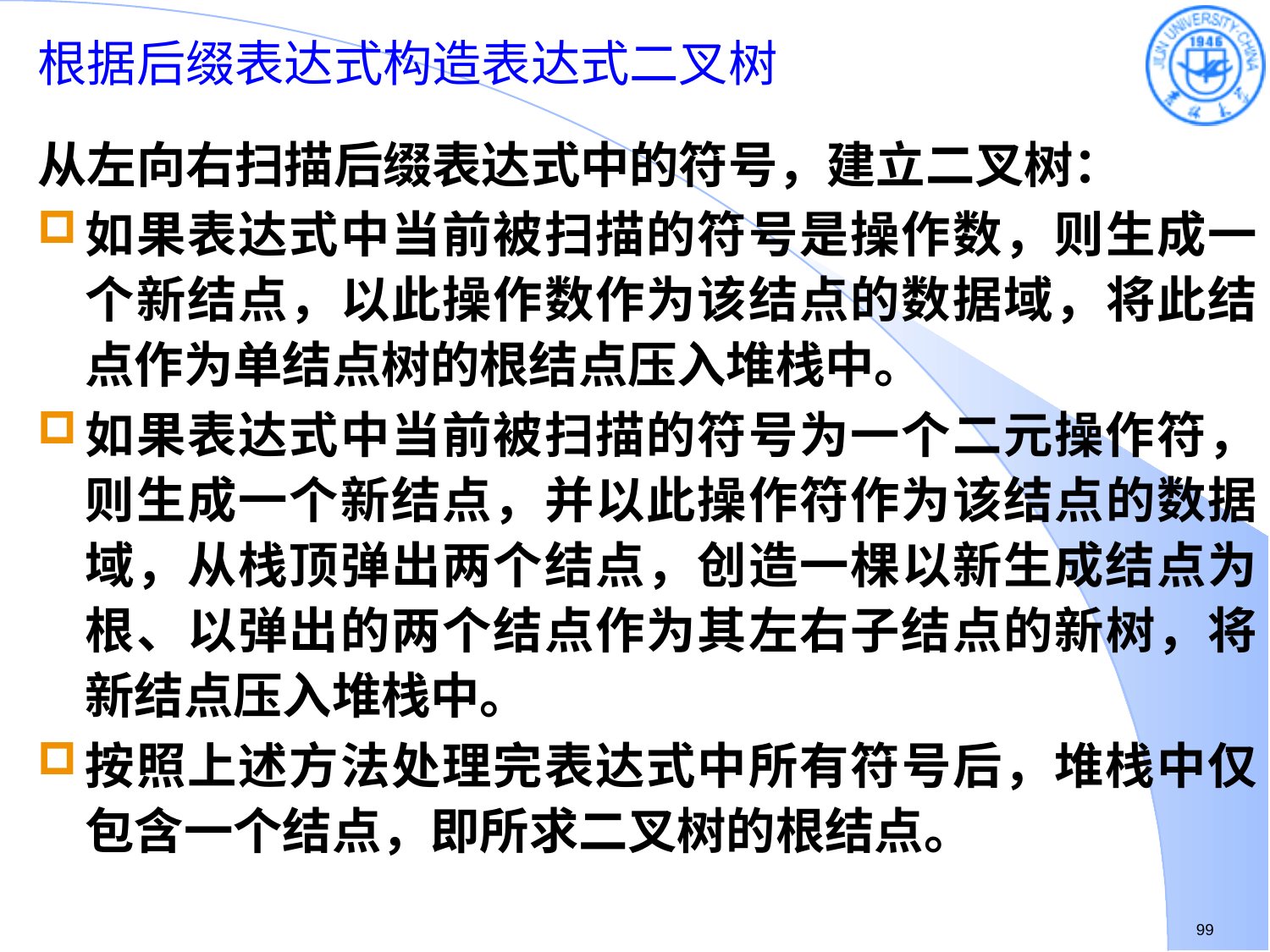

根据后缀表达式构造表达式二叉树
从左向右扫描后缀表达式中的符号，建立二叉树：
如果表达式中当前被扫描的符号是操作数，则生成一个新结点，以此操作数作为该结点的数据域，将此结点作为单结点树的根结点压入堆栈中。
如果表达式中当前被扫描的符号为一个二元操作符，则生成一个新结点，并以此操作符作为该结点的数据域，从栈顶弹出两个结点，创造一棵以新生成结点为根、以弹出的两个结点作为其左右子结点的新树，将新结点压入堆栈中。
按照上述方法处理完表达式中所有符号后，堆栈中仅包含一个结点，即所求二叉树的根结点。